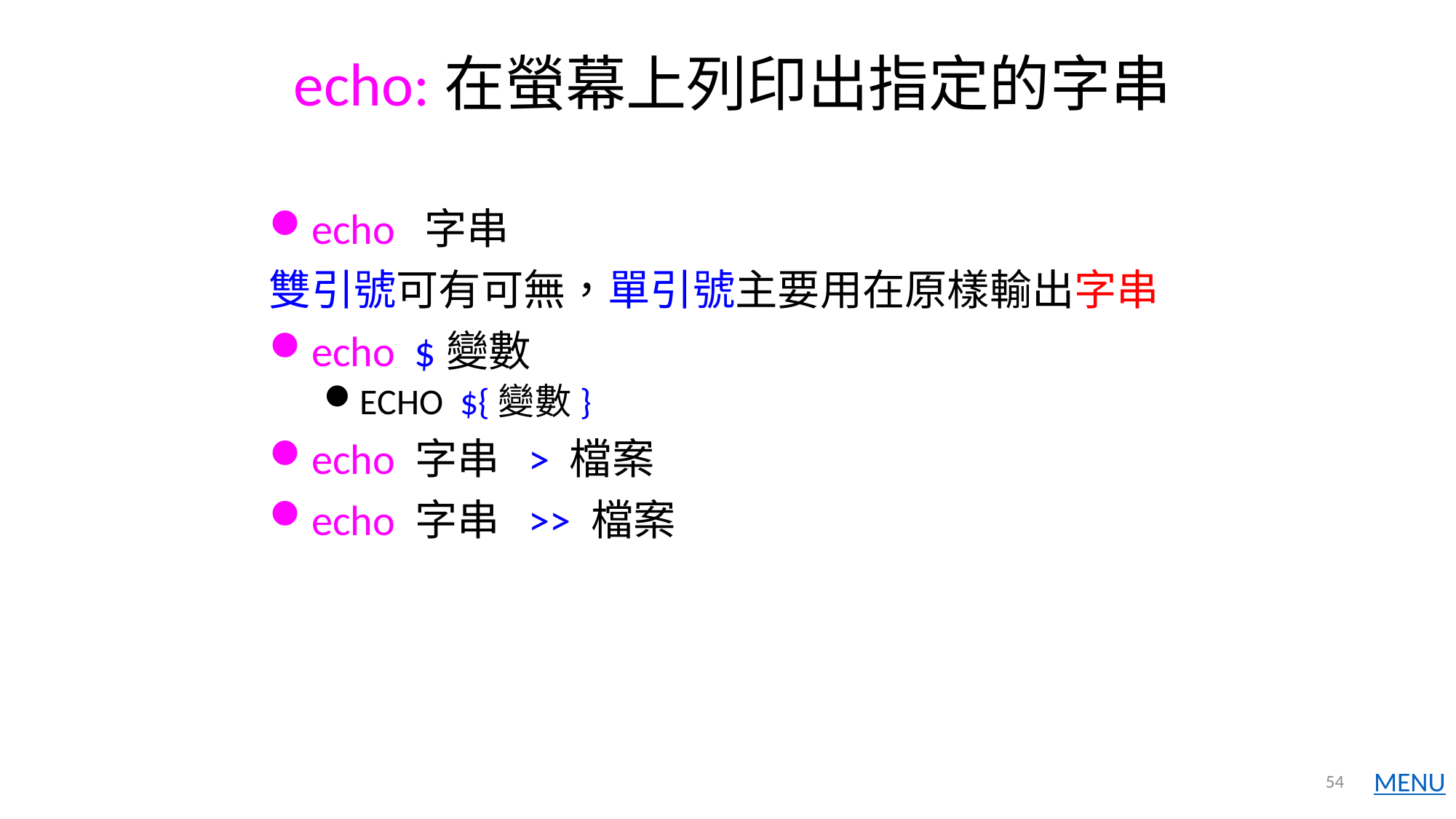

echo:在螢幕上列印出指定的字串
echo  字串
雙引號可有可無，單引號主要用在原樣輸出字串
echo  $變數
ECHO  ${變數}
echo 字串  > 檔案
echo 字串  >> 檔案

54